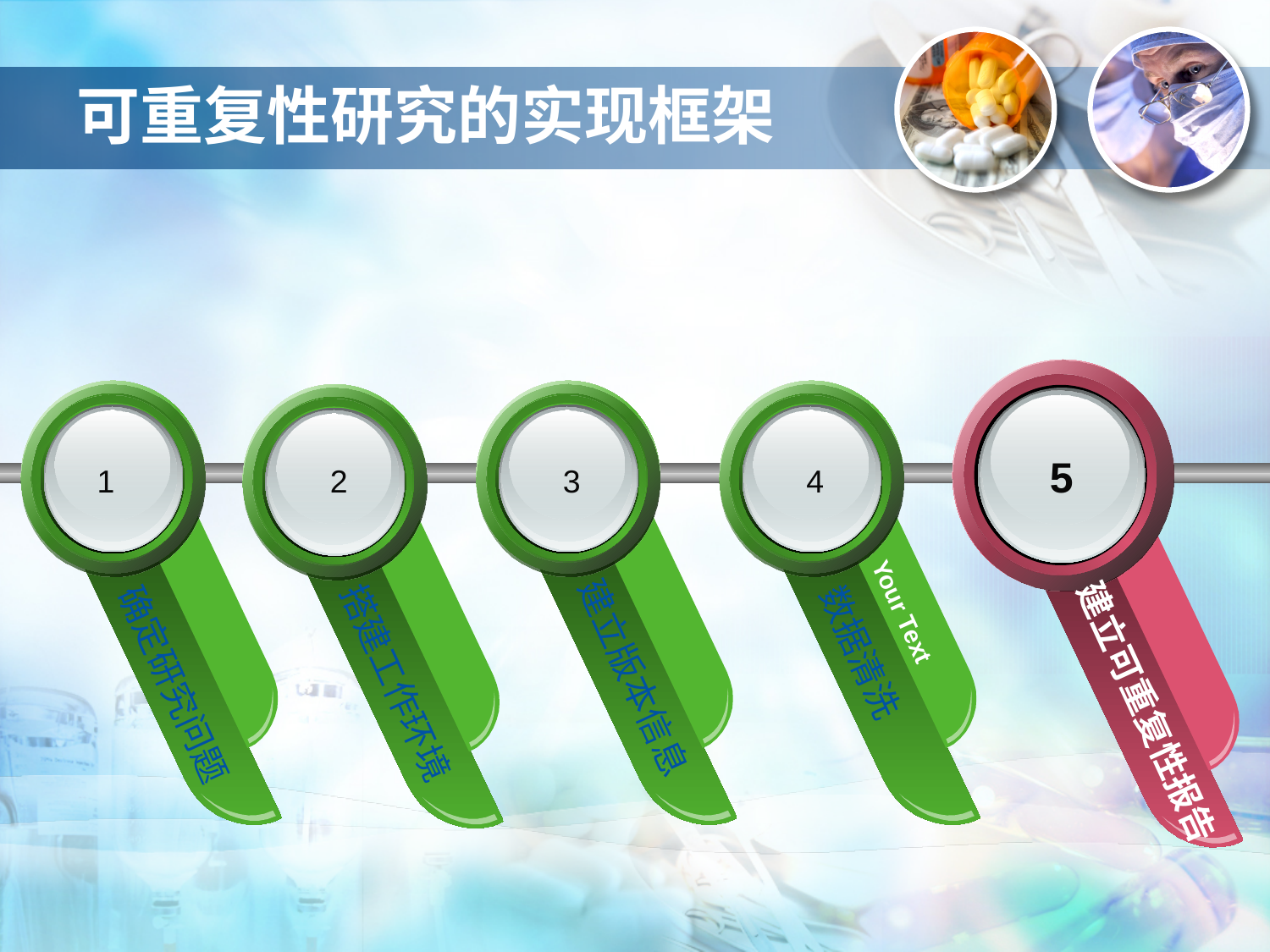

# 可重复性研究的实现框架

建立可重复性报告

确定研究问题

建立版本信息

Your Text

数据清洗

搭建工作环境
5
1
2
2
3
4